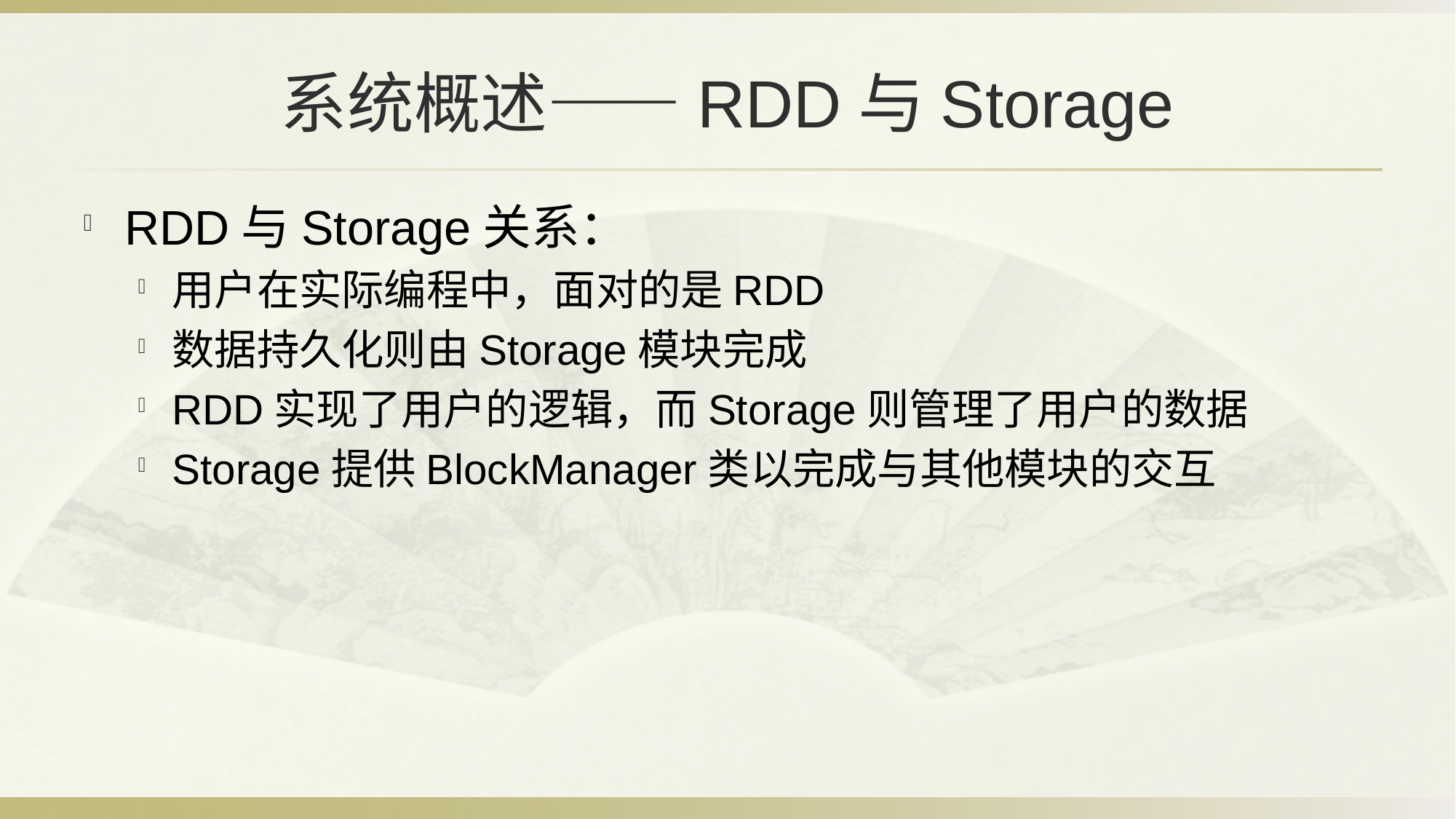

# 系统概述——RDD与Storage
RDD与Storage关系：
用户在实际编程中，面对的是RDD
数据持久化则由Storage模块完成
RDD实现了用户的逻辑，而Storage则管理了用户的数据
Storage提供BlockManager类以完成与其他模块的交互